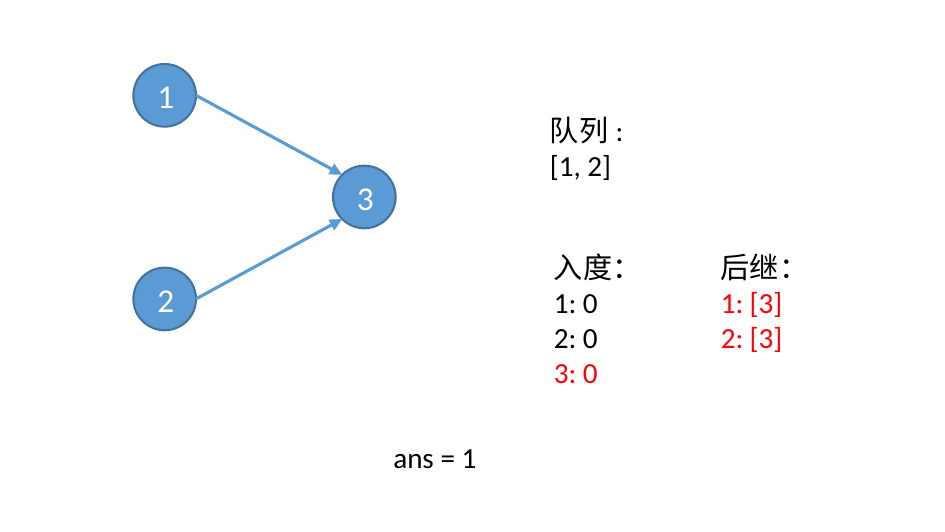

1
队列:
[1, 2]
3
入度：
1: 0
2: 0
3: 0
后继：
1: [3]
2: [3]
2
ans = 1